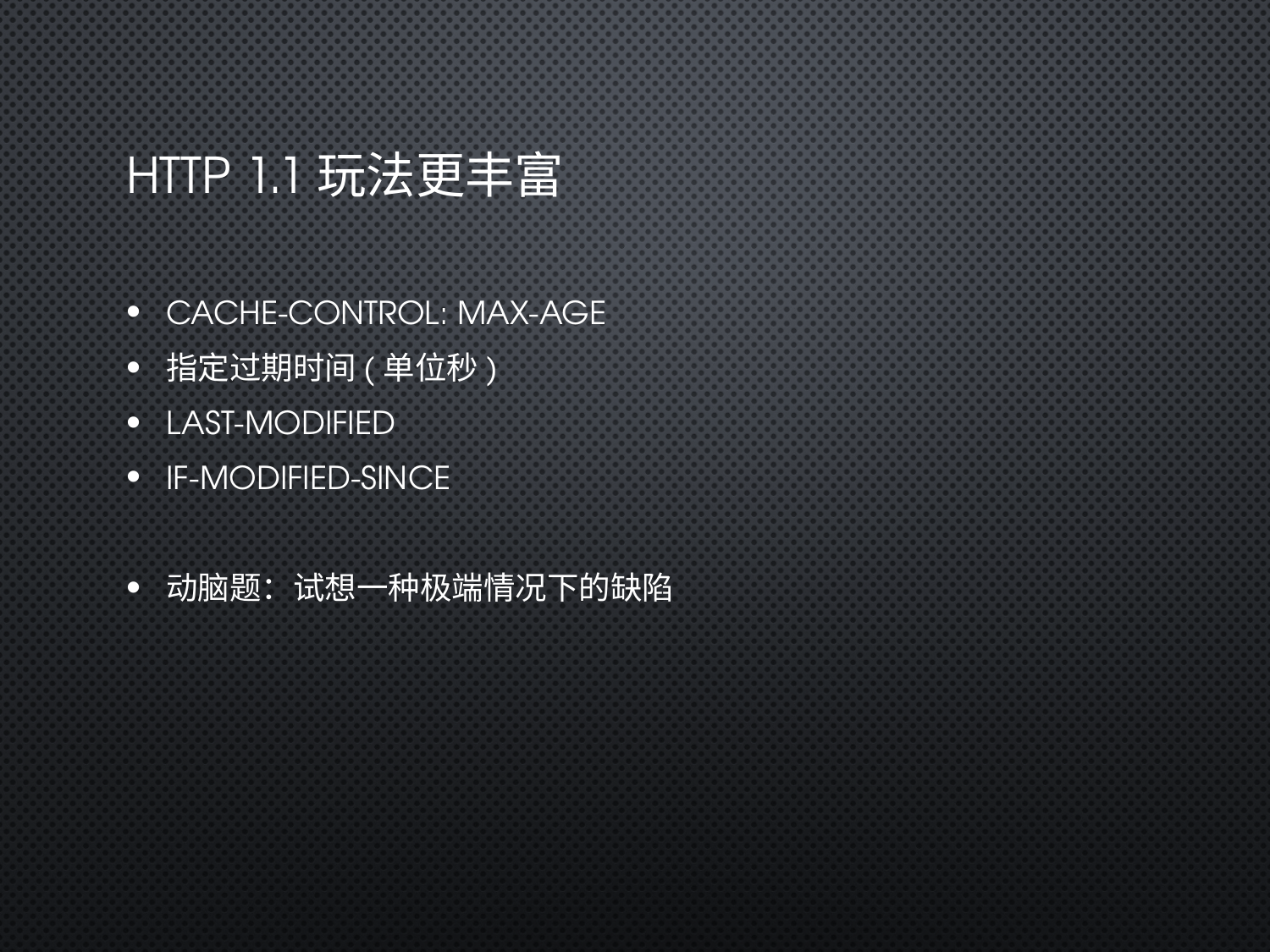

# HTTP 1.1玩法更丰富
Cache-Control: max-age
指定过期时间(单位秒)
Last-Modified
If-modified-since

动脑题：试想一种极端情况下的缺陷